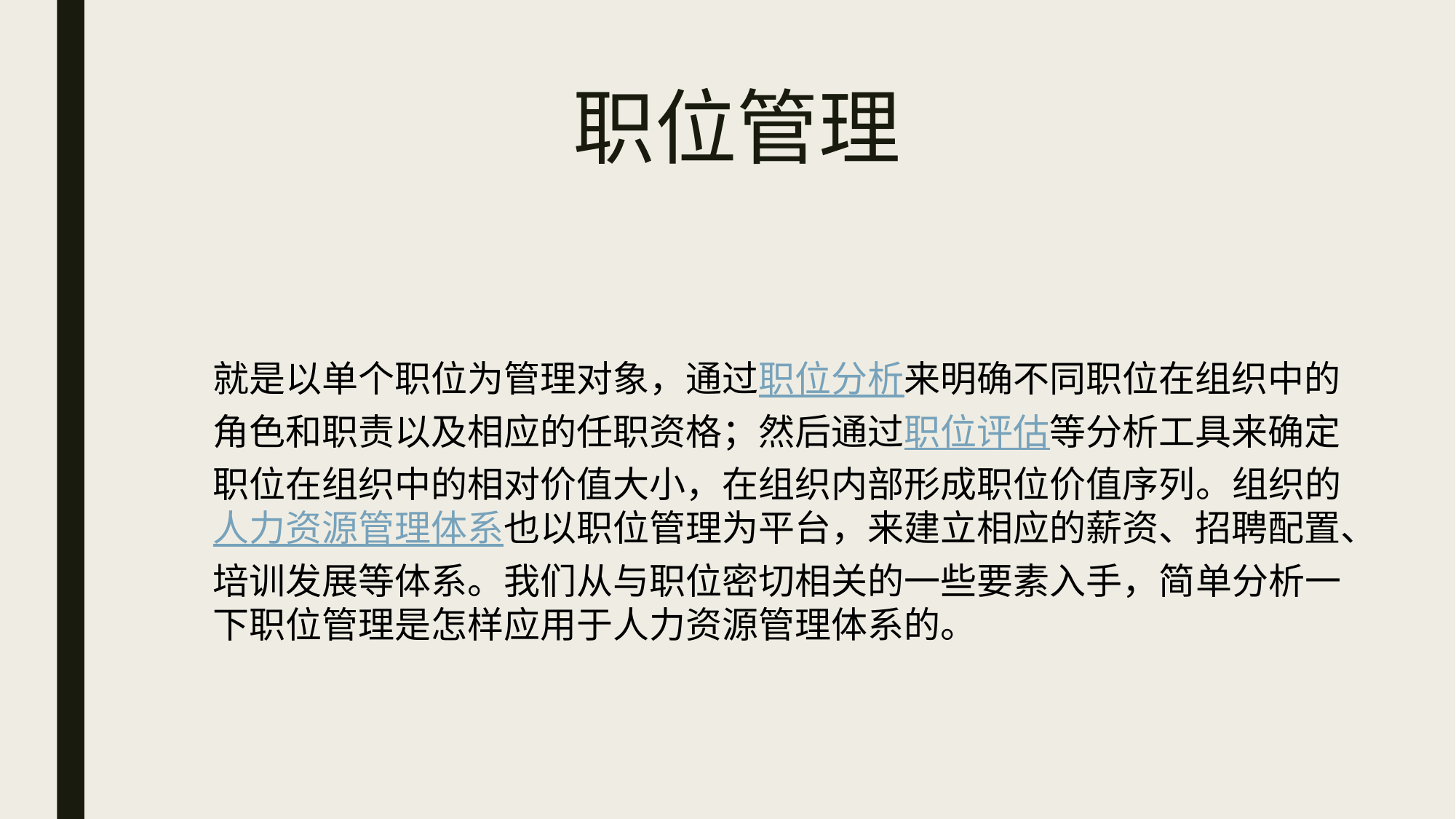

# 职位管理
就是以单个职位为管理对象，通过职位分析来明确不同职位在组织中的角色和职责以及相应的任职资格；然后通过职位评估等分析工具来确定职位在组织中的相对价值大小，在组织内部形成职位价值序列。组织的人力资源管理体系也以职位管理为平台，来建立相应的薪资、招聘配置、培训发展等体系。我们从与职位密切相关的一些要素入手，简单分析一下职位管理是怎样应用于人力资源管理体系的。